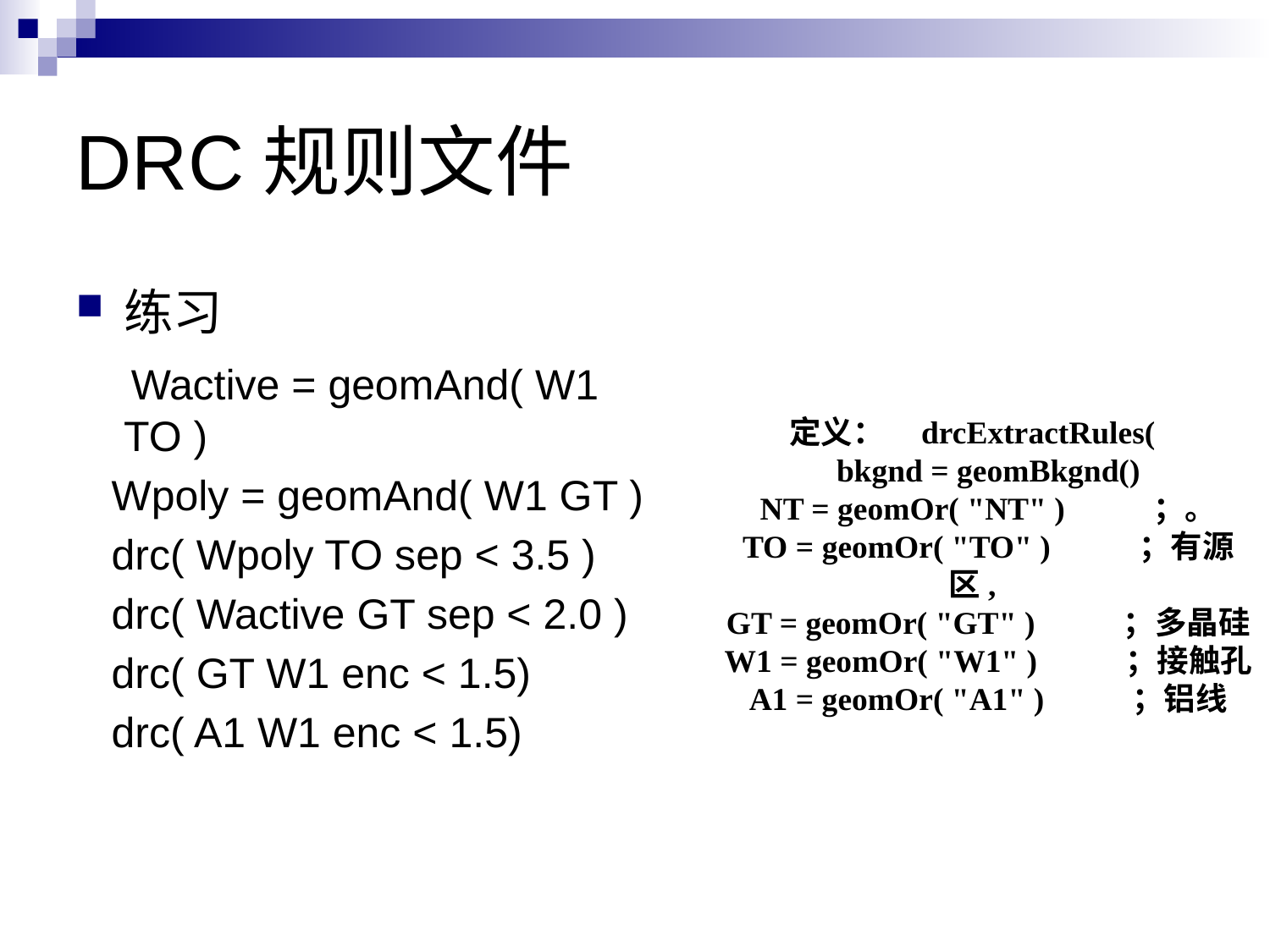

# DRC规则文件
练习
    Wactive = geomAnd( W1 TO )
   Wpoly = geomAnd( W1 GT )
   drc( Wpoly TO sep < 3.5 )
   drc( Wactive GT sep < 2.0 )
   drc( GT W1 enc < 1.5)
   drc( A1 W1 enc < 1.5)
定义：    drcExtractRules(
    bkgnd = geomBkgnd()
    NT = geomOr( "NT" )          ；。
    TO = geomOr( "TO" )          ；有源区,
    GT = geomOr( "GT" )          ；多晶硅
    W1 = geomOr( "W1" )          ；接触孔
    A1 = geomOr( "A1" )          ；铝线